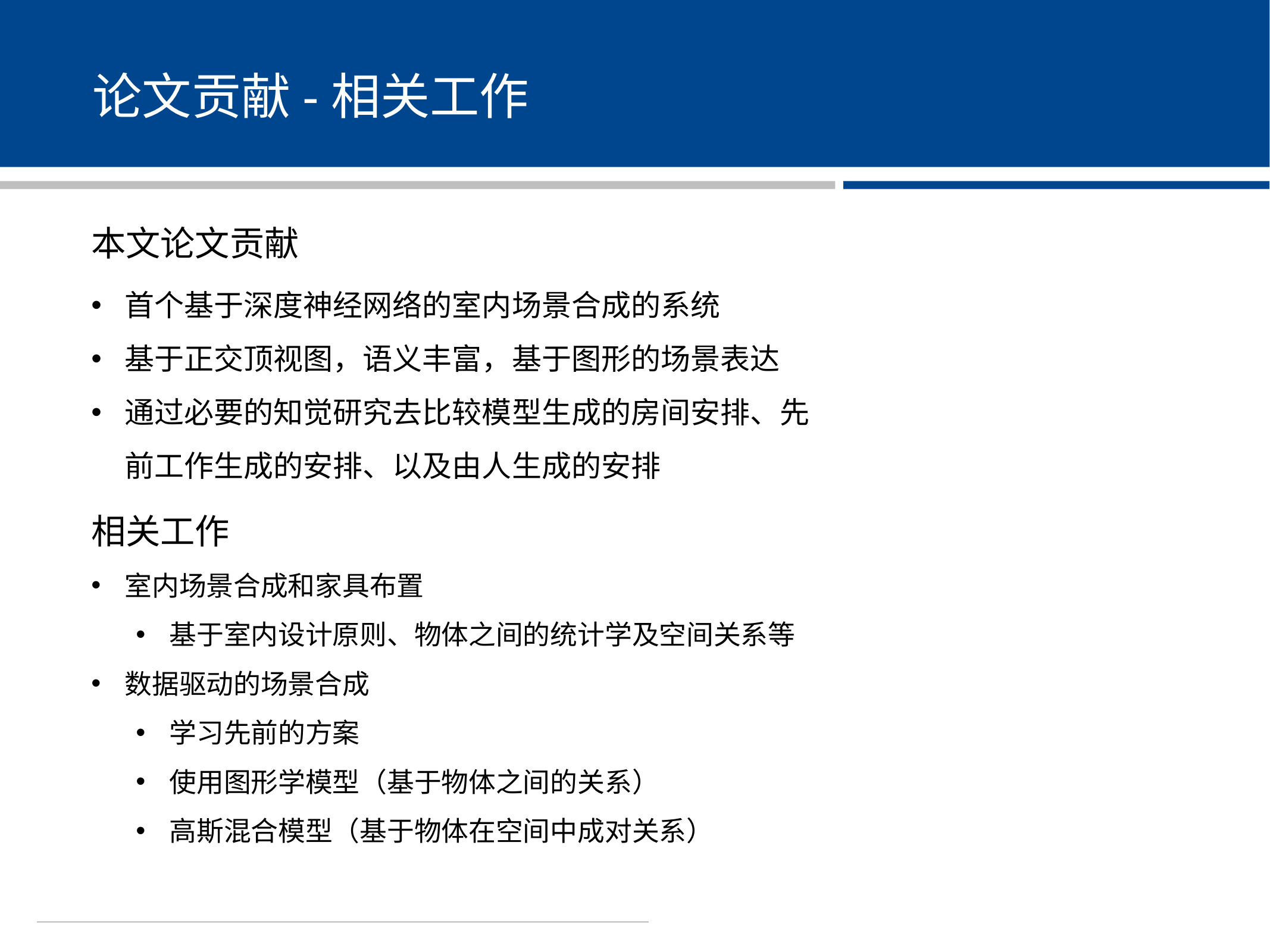

# 论文贡献-相关工作
本文论文贡献
首个基于深度神经网络的室内场景合成的系统
基于正交顶视图，语义丰富，基于图形的场景表达
通过必要的知觉研究去比较模型生成的房间安排、先前工作生成的安排、以及由人生成的安排
相关工作
室内场景合成和家具布置
基于室内设计原则、物体之间的统计学及空间关系等
数据驱动的场景合成
学习先前的方案
使用图形学模型（基于物体之间的关系）
高斯混合模型（基于物体在空间中成对关系）